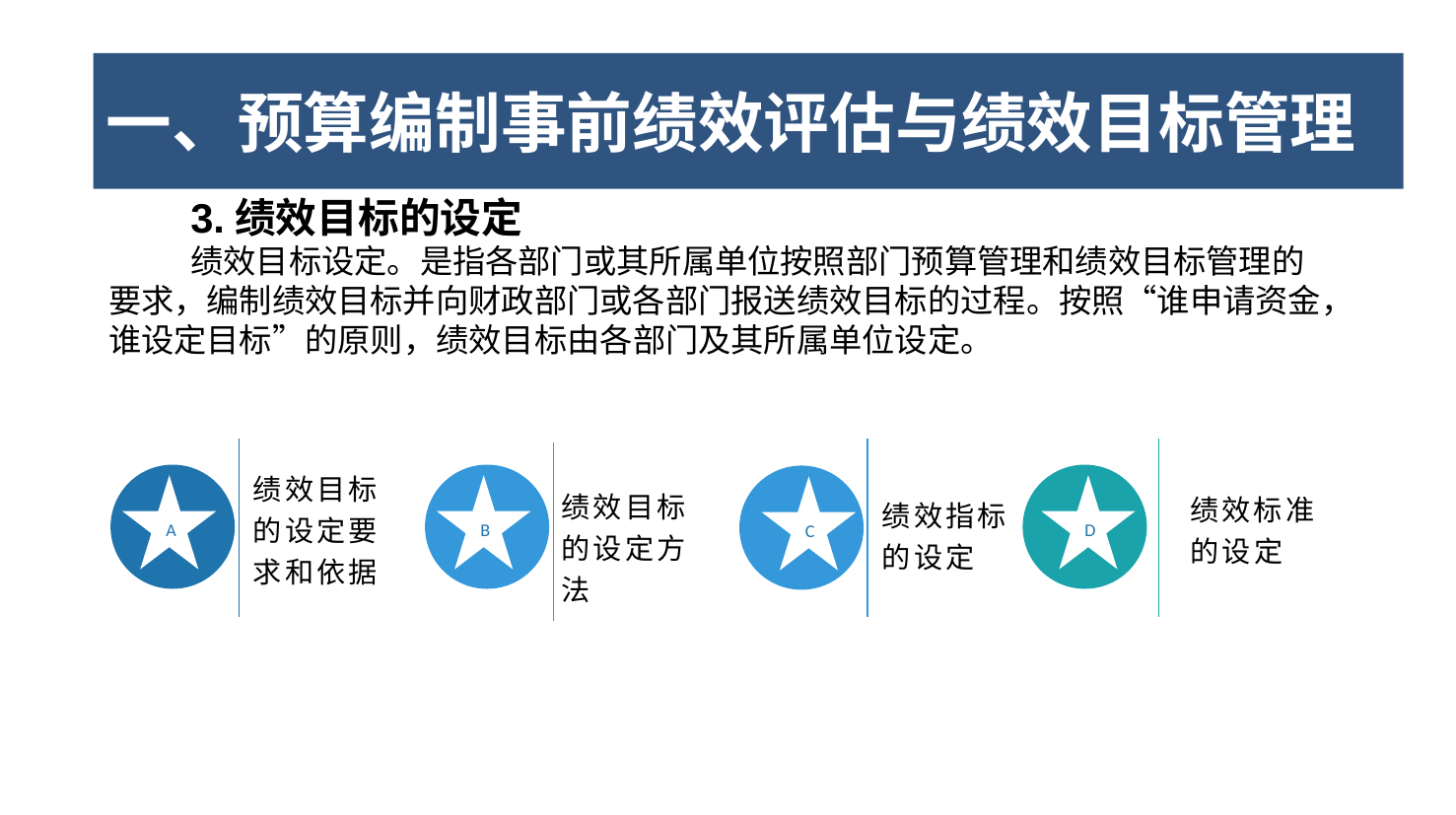

三、部门预算编制的绩效目标管理
一、预算编制事前绩效评估与绩效目标管理
3.绩效目标的设定
绩效目标设定。是指各部门或其所属单位按照部门预算管理和绩效目标管理的要求，编制绩效目标并向财政部门或各部门报送绩效目标的过程。按照“谁申请资金，谁设定目标”的原则，绩效目标由各部门及其所属单位设定。
绩效目标的设定要求和依据
绩效标准的设定
绩效指标的设定

绩效目标的设定方法

A
B
D
C